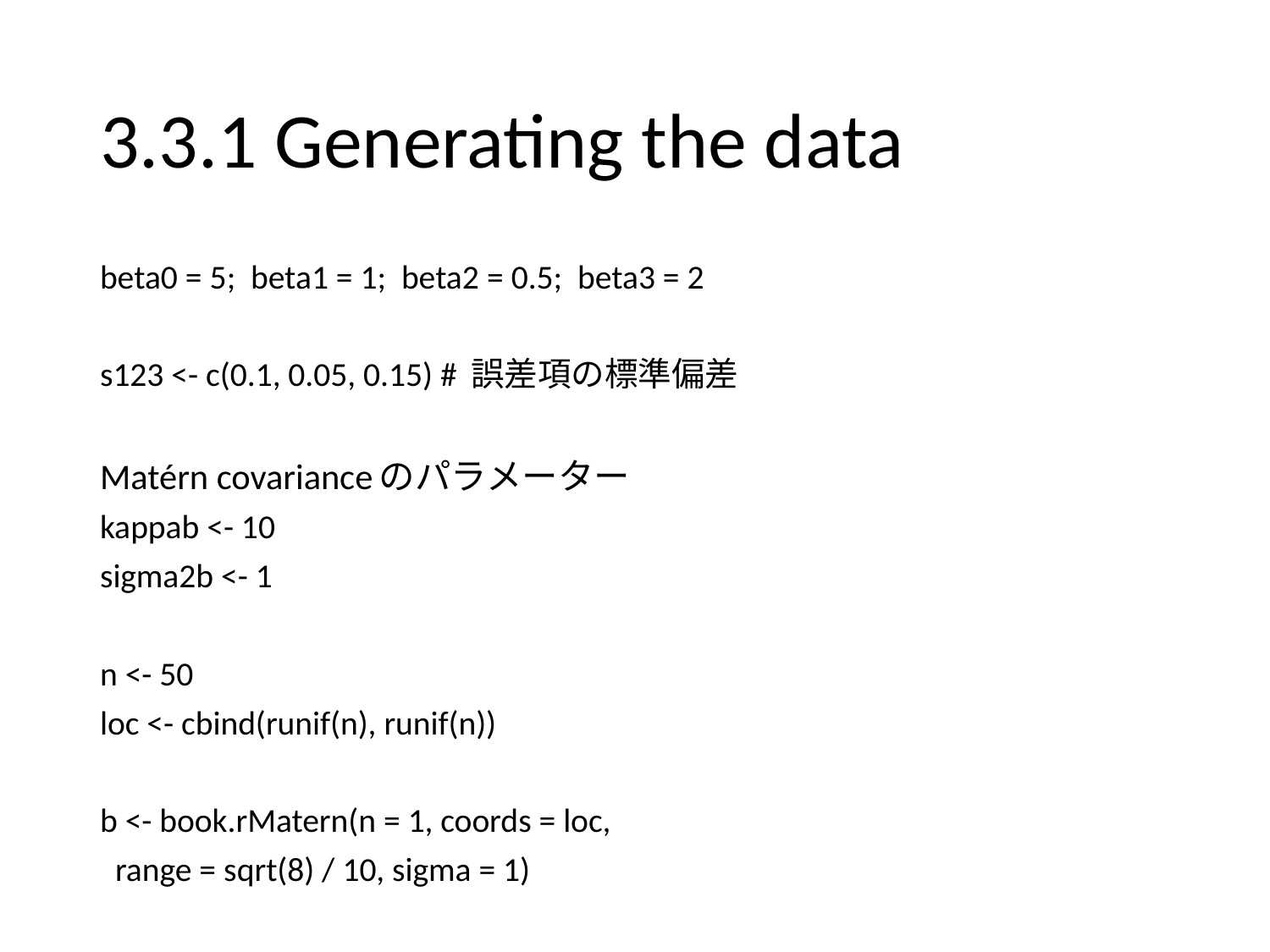

# 3.3.1 Generating the data
beta0 = 5;  beta1 = 1;  beta2 = 0.5;  beta3 = 2

s123 <- c(0.1, 0.05, 0.15) # 誤差項の標準偏差

Matérn covarianceのパラメーター
kappab <- 10
sigma2b <- 1

n <- 50
loc <- cbind(runif(n), runif(n))

b <- book.rMatern(n = 1, coords = loc,
  range = sqrt(8) / 10, sigma = 1)